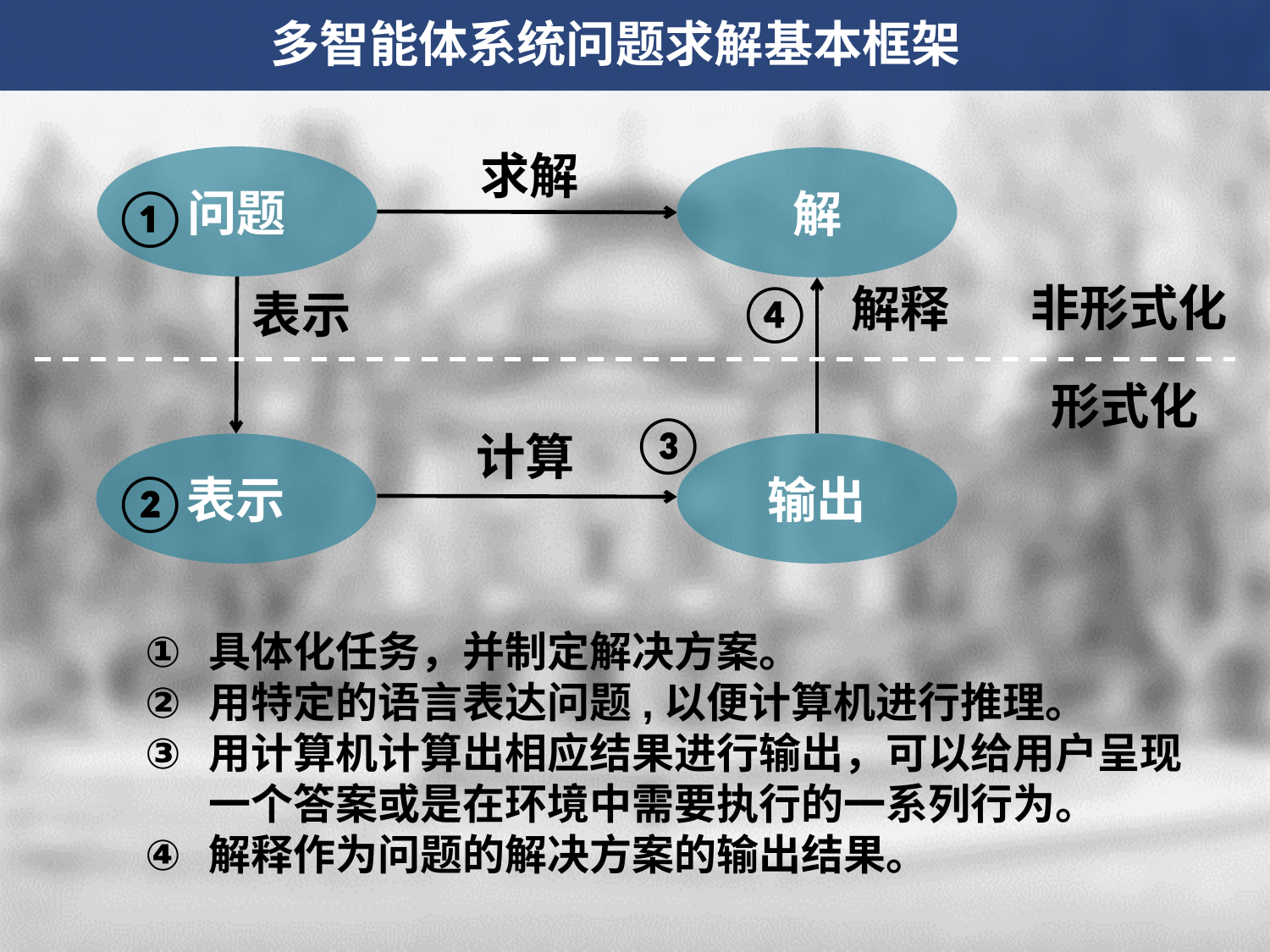

多智能体系统问题求解基本框架
求解
问题
解
①
④
非形式化
解释
表示
形式化
③
计算
表示
输出
②
具体化任务，并制定解决方案。
用特定的语言表达问题,以便计算机进行推理。
用计算机计算出相应结果进行输出，可以给用户呈现一个答案或是在环境中需要执行的一系列行为。
解释作为问题的解决方案的输出结果。